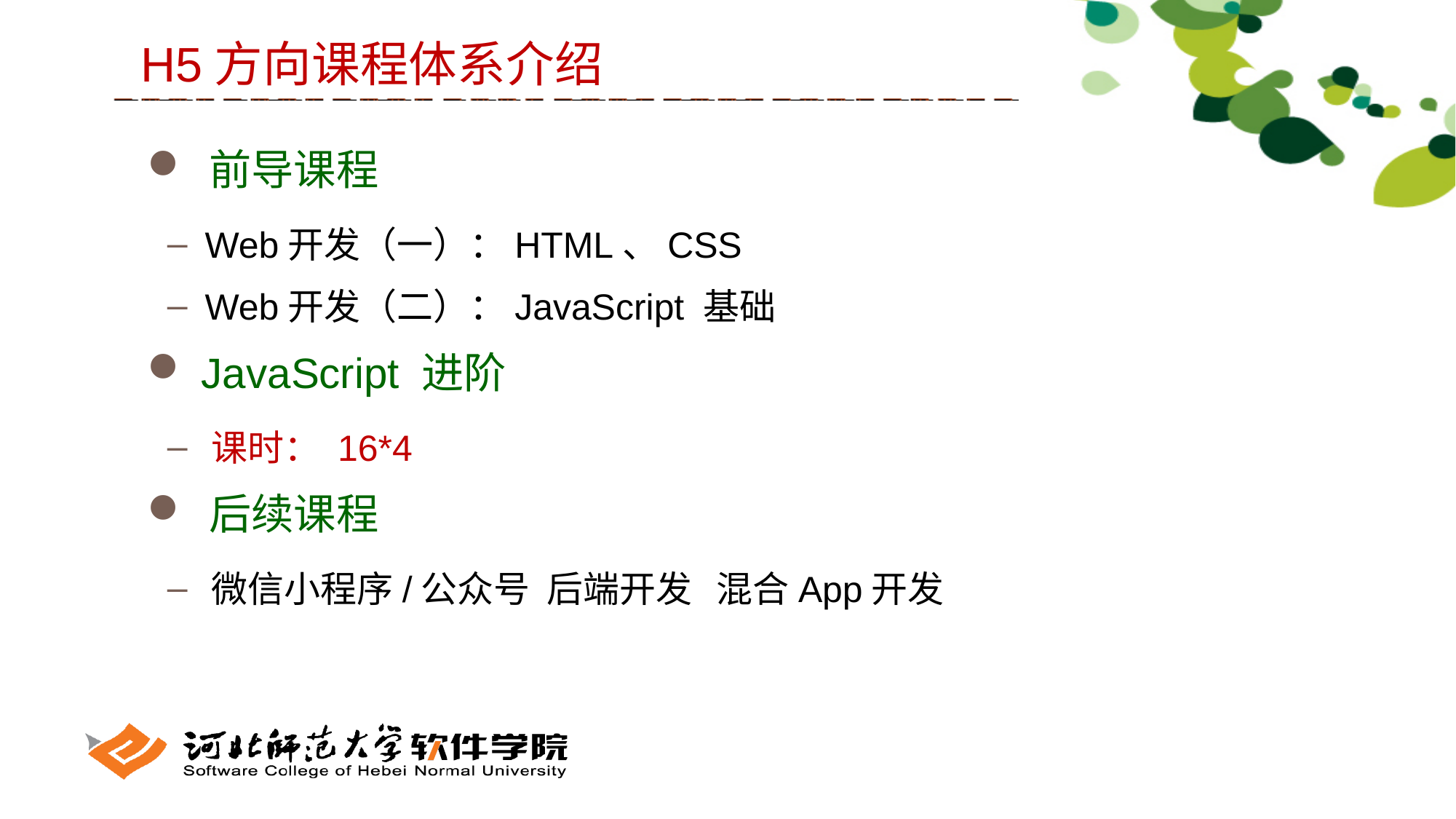

H5方向课程体系介绍
 前导课程
 Web开发（一）：HTML、CSS
 Web开发（二）：JavaScript 基础
 JavaScript 进阶
 课时： 16*4
 后续课程
 微信小程序/公众号  后端开发   混合App开发